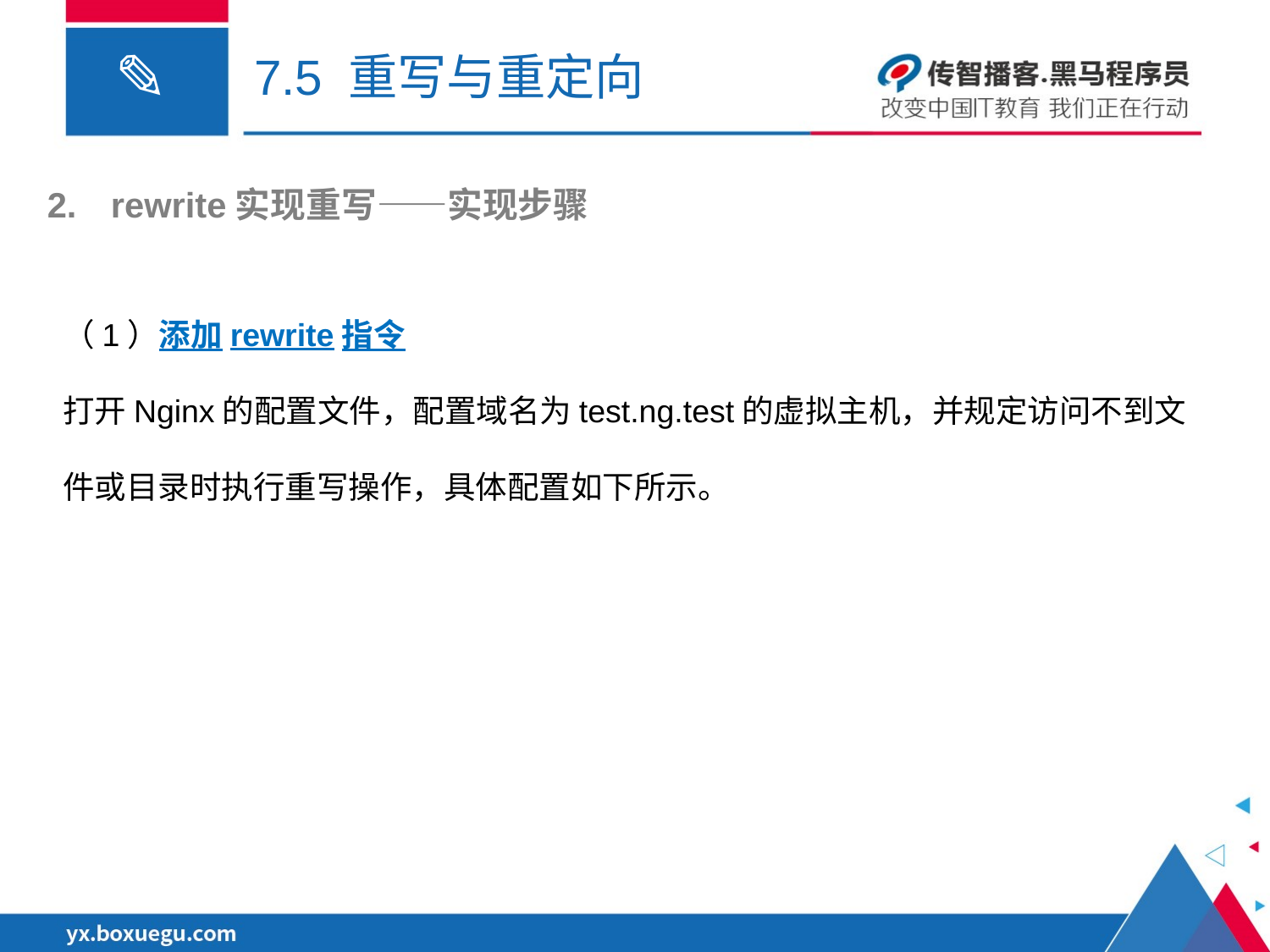

# 7.5 重写与重定向
rewrite实现重写——实现步骤
（1）添加rewrite指令
打开Nginx的配置文件，配置域名为test.ng.test的虚拟主机，并规定访问不到文件或目录时执行重写操作，具体配置如下所示。